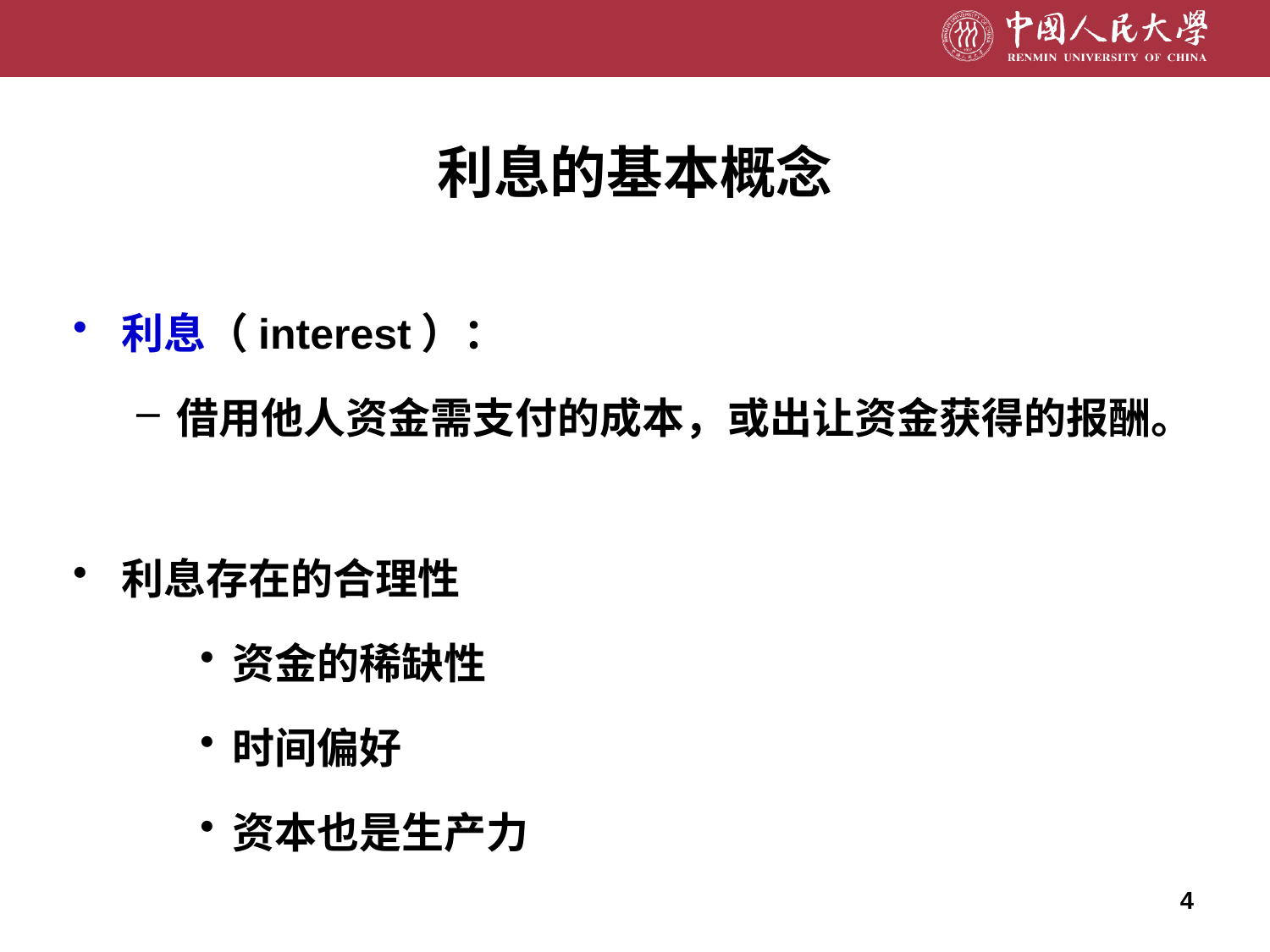

# 利息的基本概念
利息（interest）：
借用他人资金需支付的成本，或出让资金获得的报酬。

利息存在的合理性
资金的稀缺性
时间偏好
资本也是生产力
4